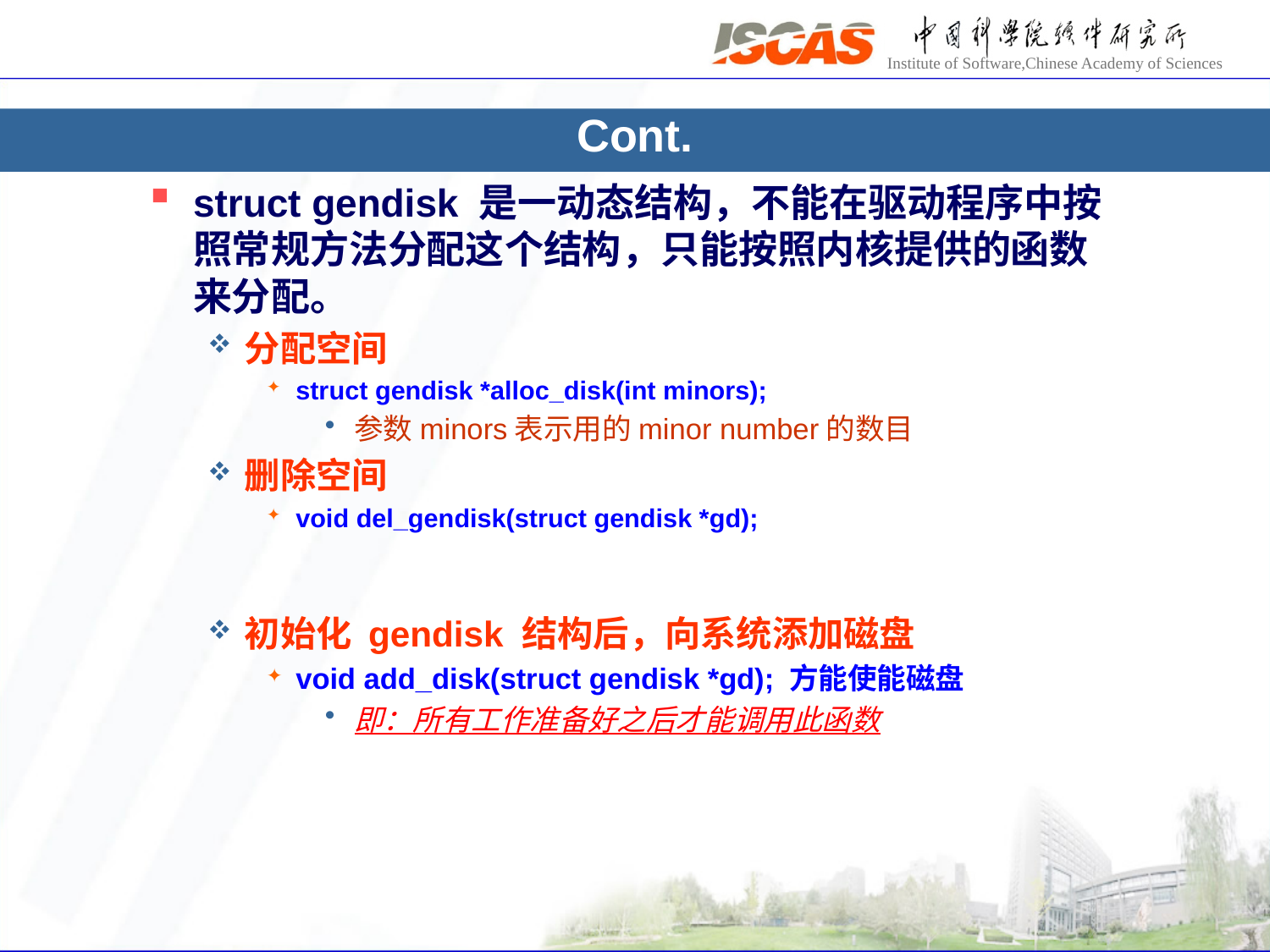

Cont.
struct gendisk 是一动态结构，不能在驱动程序中按照常规方法分配这个结构，只能按照内核提供的函数来分配。
分配空间
struct gendisk *alloc_disk(int minors);
参数minors表示用的minor number的数目
删除空间
void del_gendisk(struct gendisk *gd);

初始化 gendisk 结构后，向系统添加磁盘
void add_disk(struct gendisk *gd); 方能使能磁盘
即：所有工作准备好之后才能调用此函数